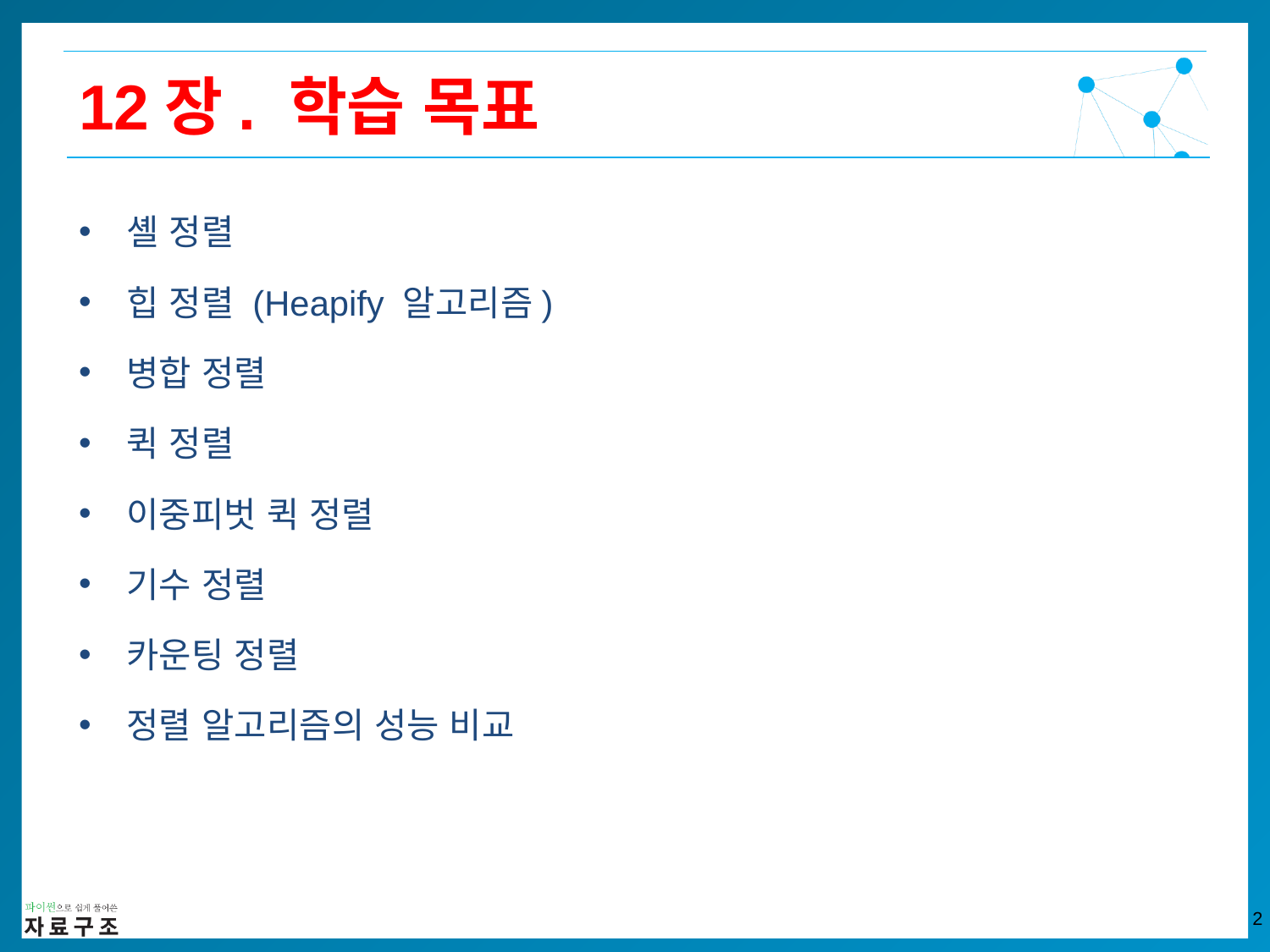

12장. 학습 목표
셸 정렬
힙 정렬 (Heapify 알고리즘)
병합 정렬
퀵 정렬
이중피벗 퀵 정렬
기수 정렬
카운팅 정렬
정렬 알고리즘의 성능 비교